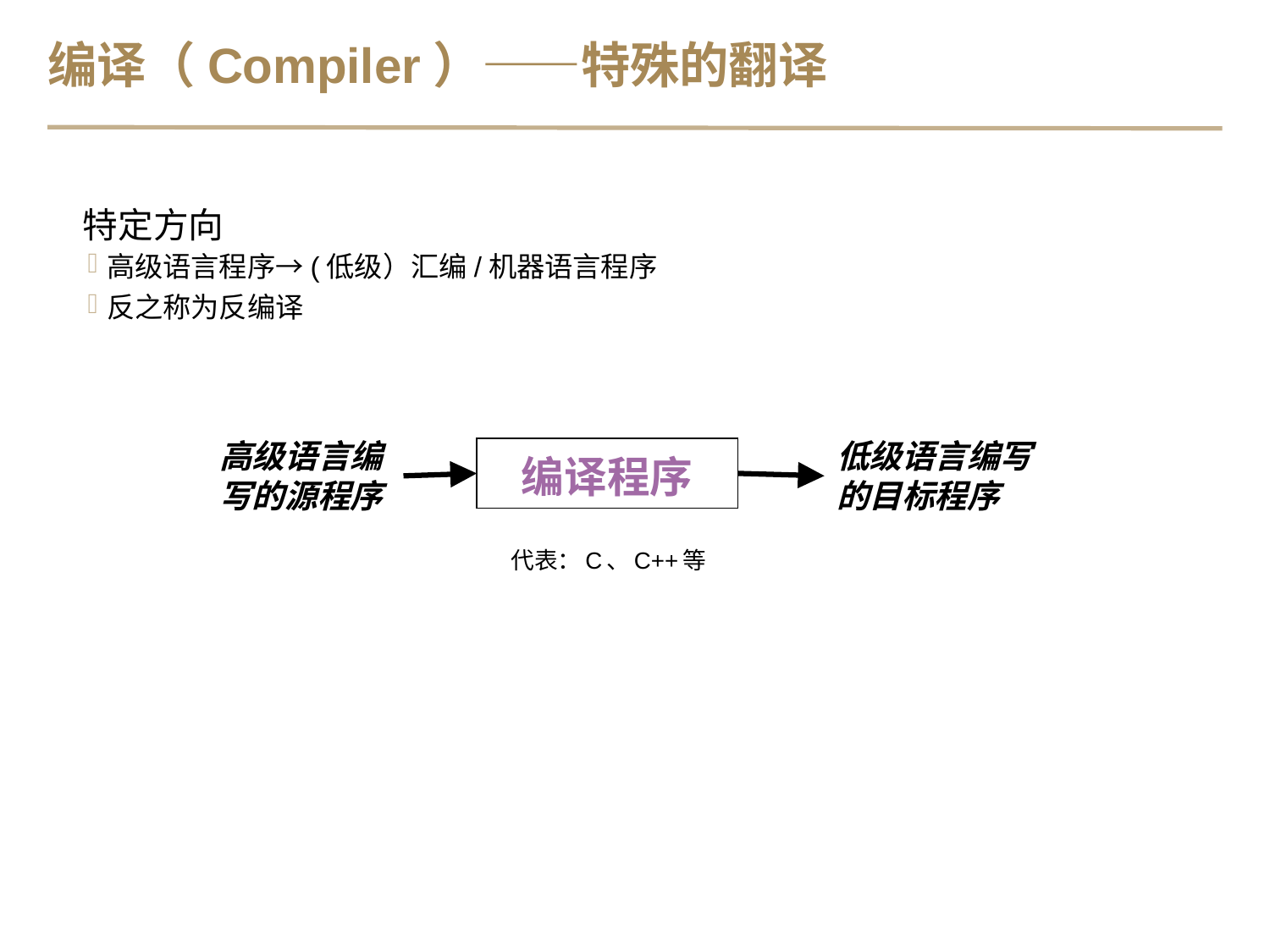

编译（Compiler）——特殊的翻译
特定方向
高级语言程序→(低级）汇编/机器语言程序
反之称为反编译
高级语言编
写的源程序
低级语言编写
的目标程序
编译程序
代表：C、C++等